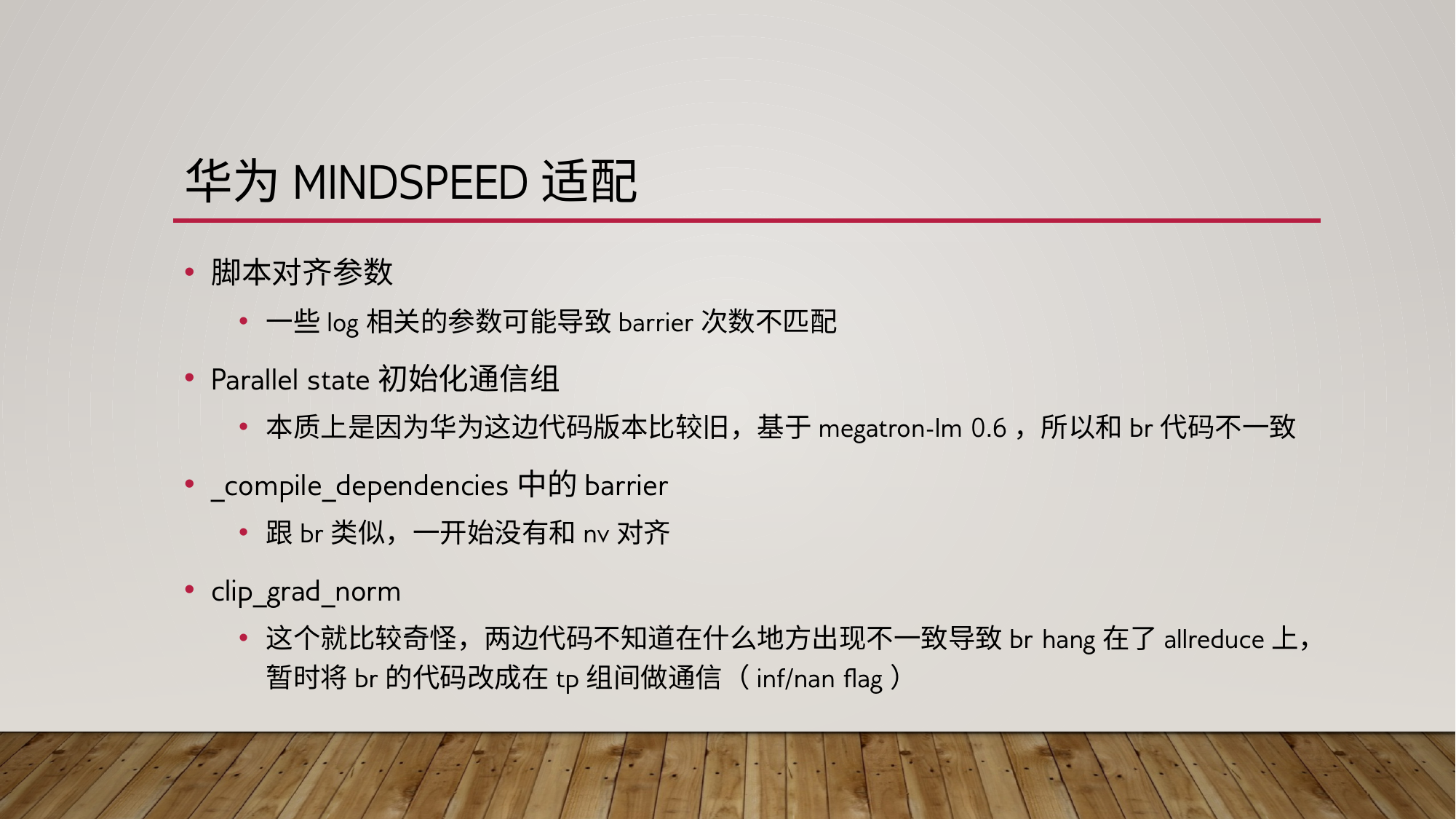

# 华为mindspeed适配
脚本对齐参数
一些log相关的参数可能导致barrier次数不匹配
Parallel state初始化通信组
本质上是因为华为这边代码版本比较旧，基于megatron-lm 0.6，所以和br代码不一致
_compile_dependencies中的barrier
跟br类似，一开始没有和nv对齐
clip_grad_norm
这个就比较奇怪，两边代码不知道在什么地方出现不一致导致br hang在了allreduce上，暂时将br的代码改成在tp组间做通信（inf/nan flag）